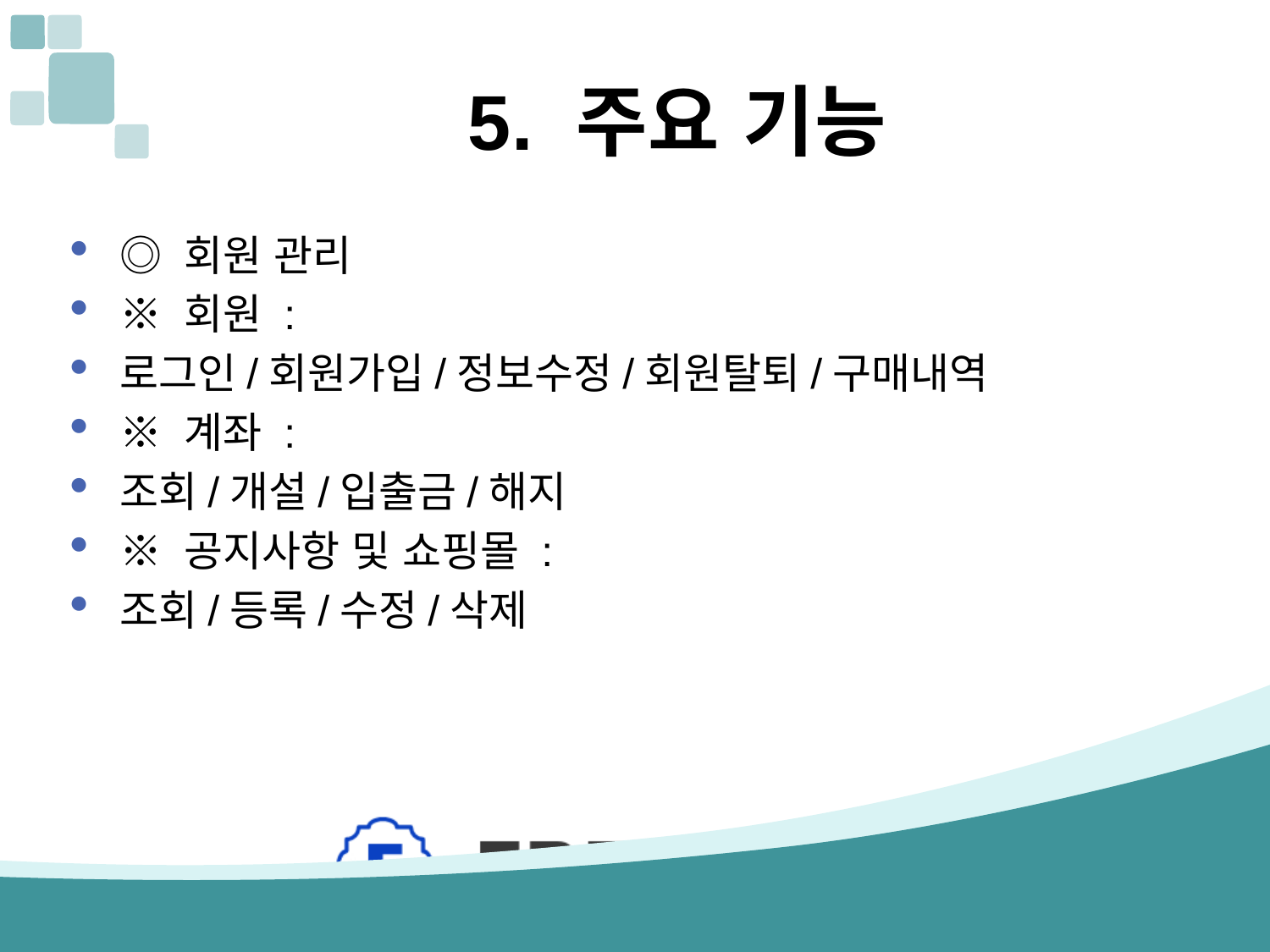

# 5. 주요 기능
◎ 회원 관리
※ 회원 :
로그인/회원가입/정보수정/회원탈퇴/구매내역
※ 계좌 :
조회/개설/입출금/해지
※ 공지사항 및 쇼핑몰 :
조회/등록/수정/삭제